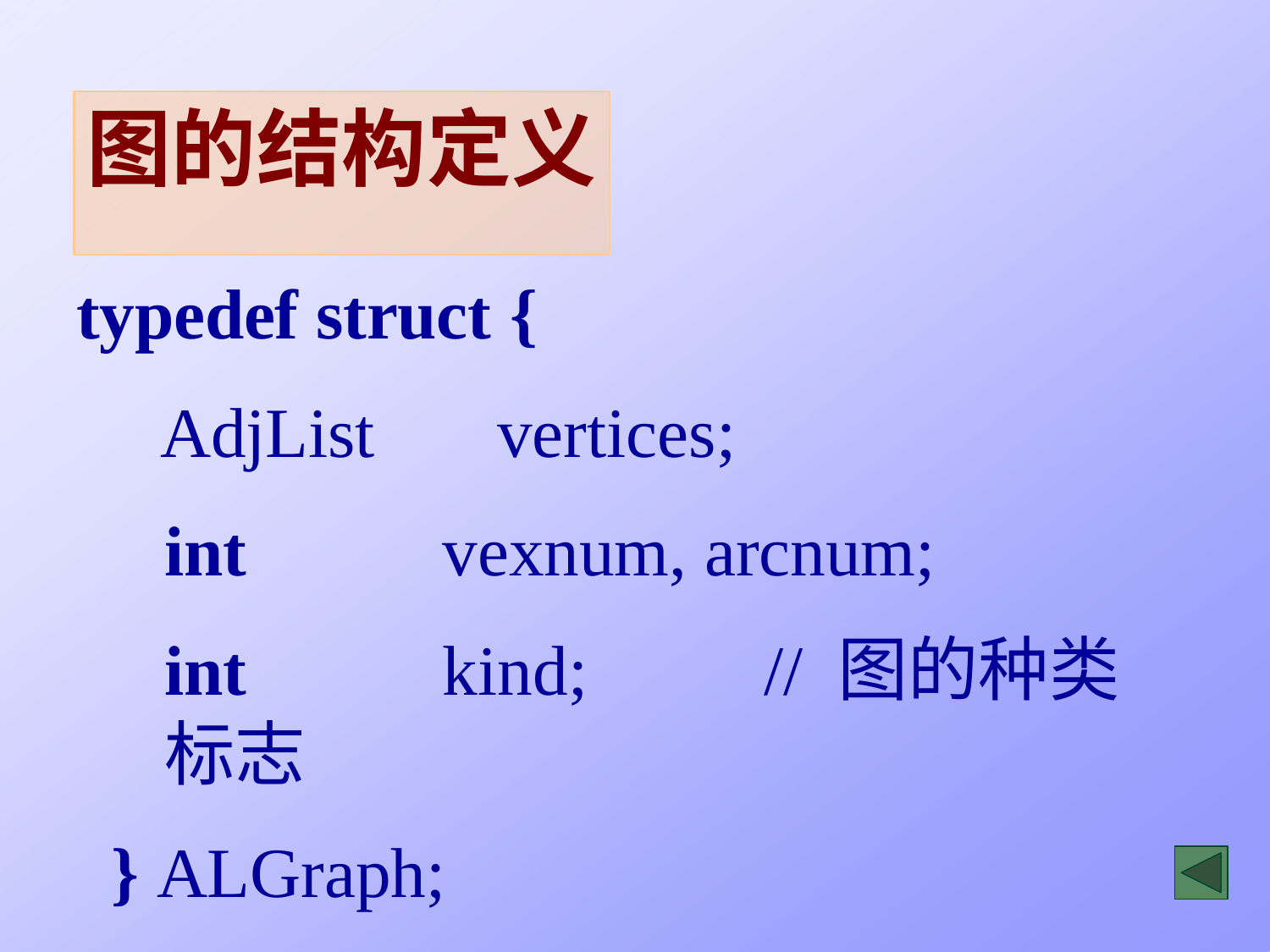

# 图的结构定义
typedef struct {
AdjList	vertices;
int	vexnum, arcnum;
int	kind;	// 图的种类标志
} ALGraph;